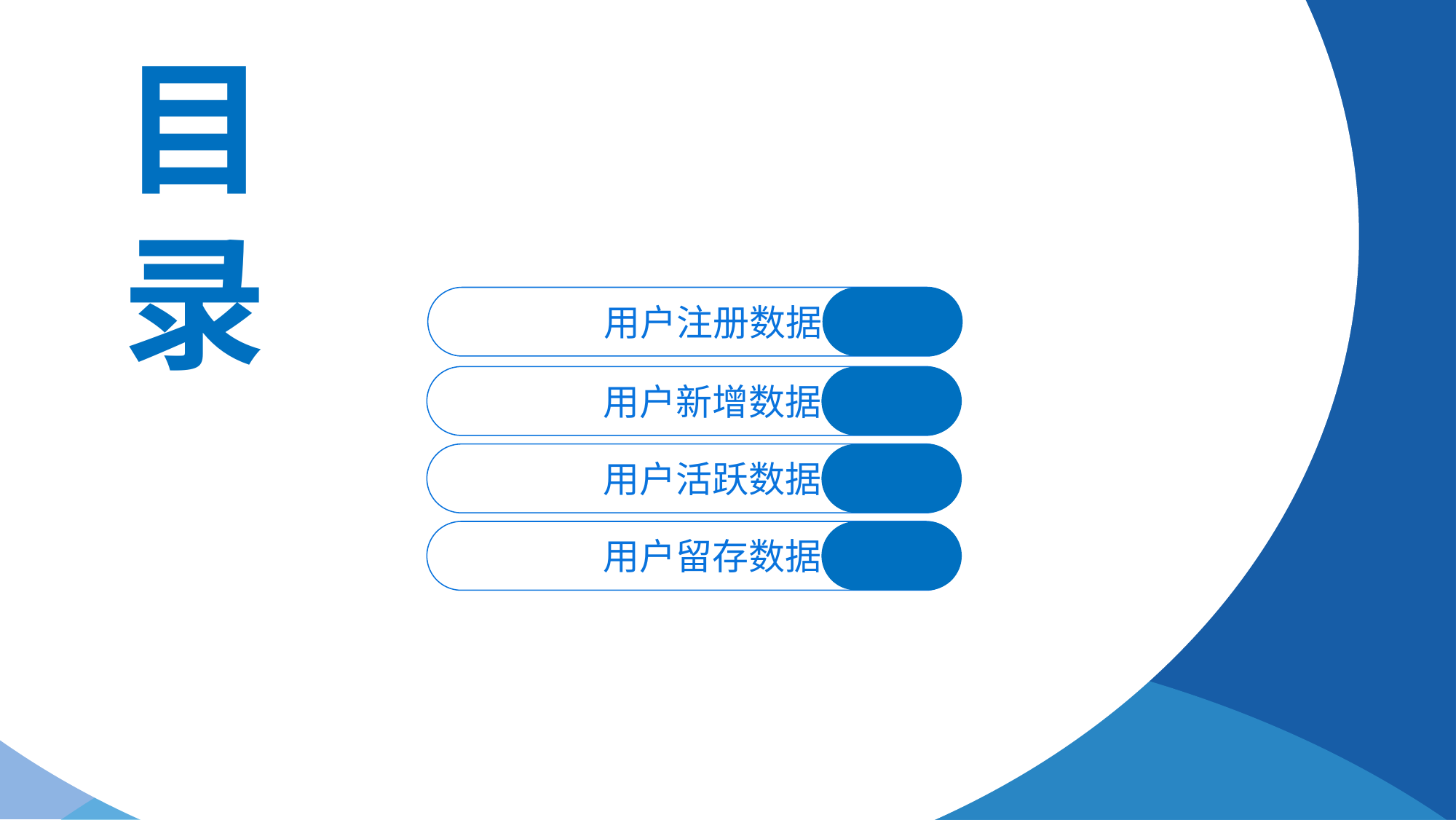

u
目录

01
用户注册数据

02
用户新增数据

03
用户活跃数据

04
用户留存数据
05

汇报：张三